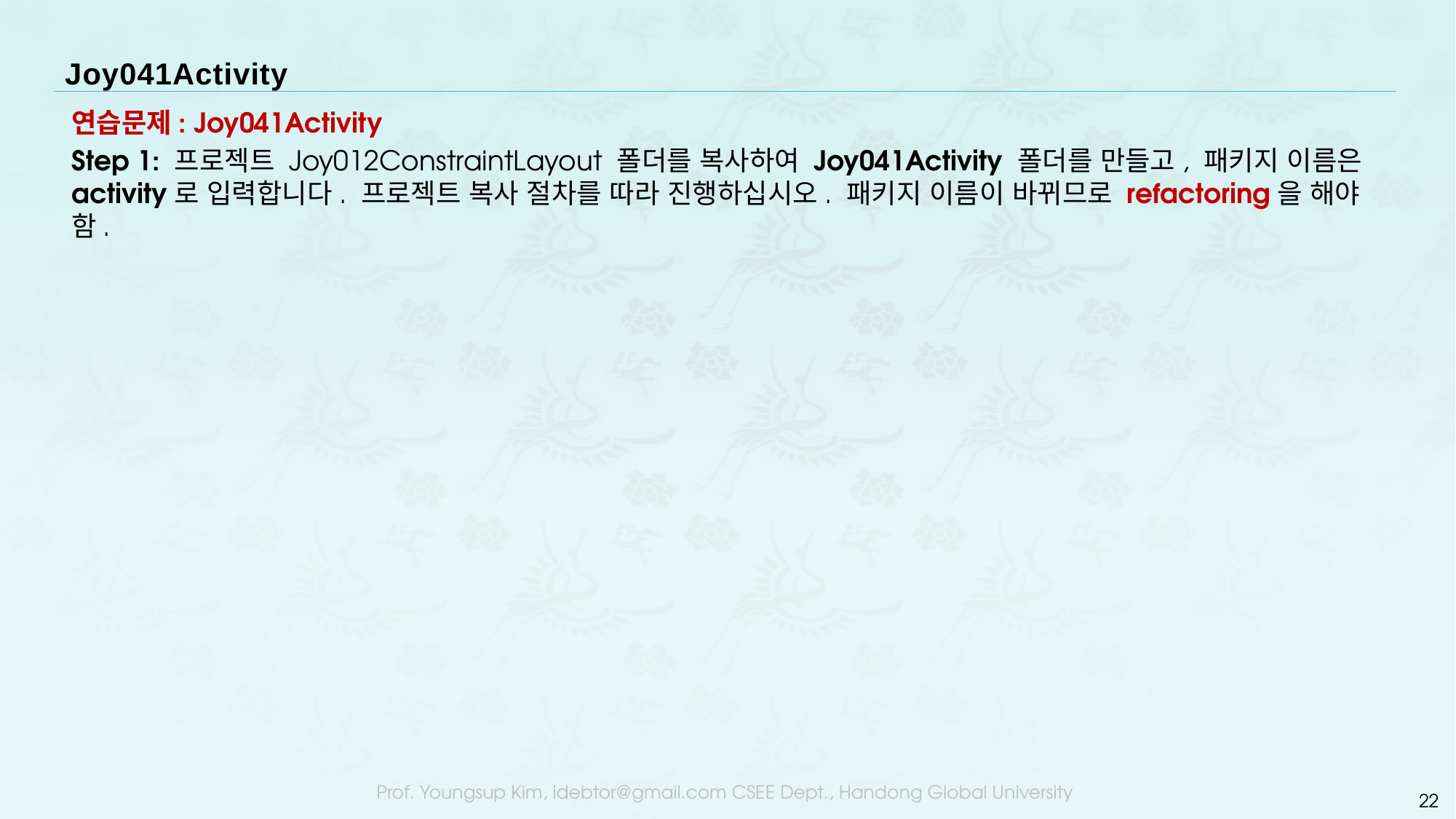

# Joy041Activity
연습문제: Joy041Activity
Step 1: 프로젝트 Joy012ConstraintLayout 폴더를 복사하여 Joy041Activity 폴더를 만들고, 패키지 이름은 activity로 입력합니다. 프로젝트 복사 절차를 따라 진행하십시오. 패키지 이름이 바뀌므로 refactoring을 해야 함.

22